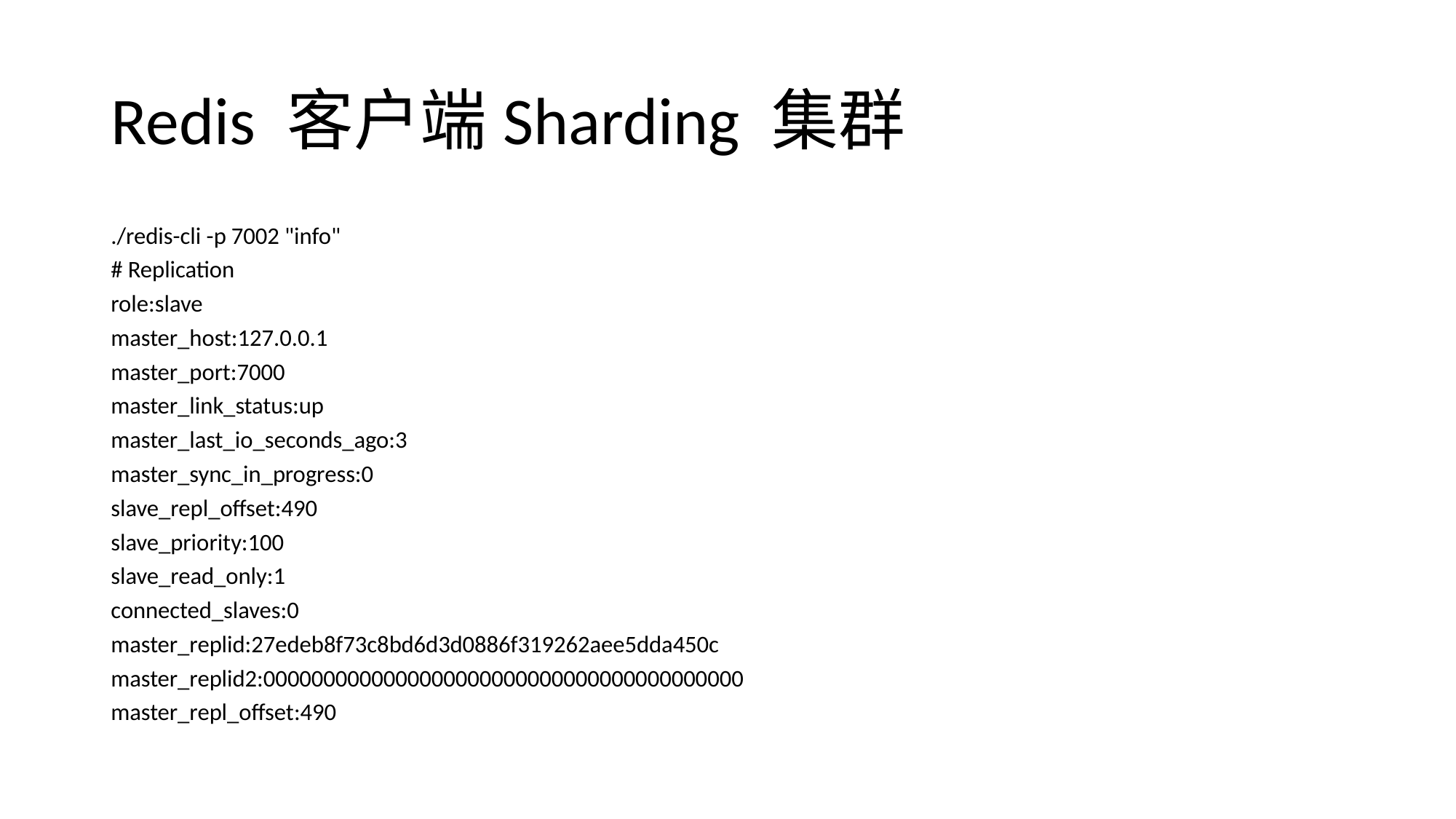

# Redis 客户端Sharding 集群
./redis-cli -p 7002 "info"
# Replication
role:slave
master_host:127.0.0.1
master_port:7000
master_link_status:up
master_last_io_seconds_ago:3
master_sync_in_progress:0
slave_repl_offset:490
slave_priority:100
slave_read_only:1
connected_slaves:0
master_replid:27edeb8f73c8bd6d3d0886f319262aee5dda450c
master_replid2:0000000000000000000000000000000000000000
master_repl_offset:490